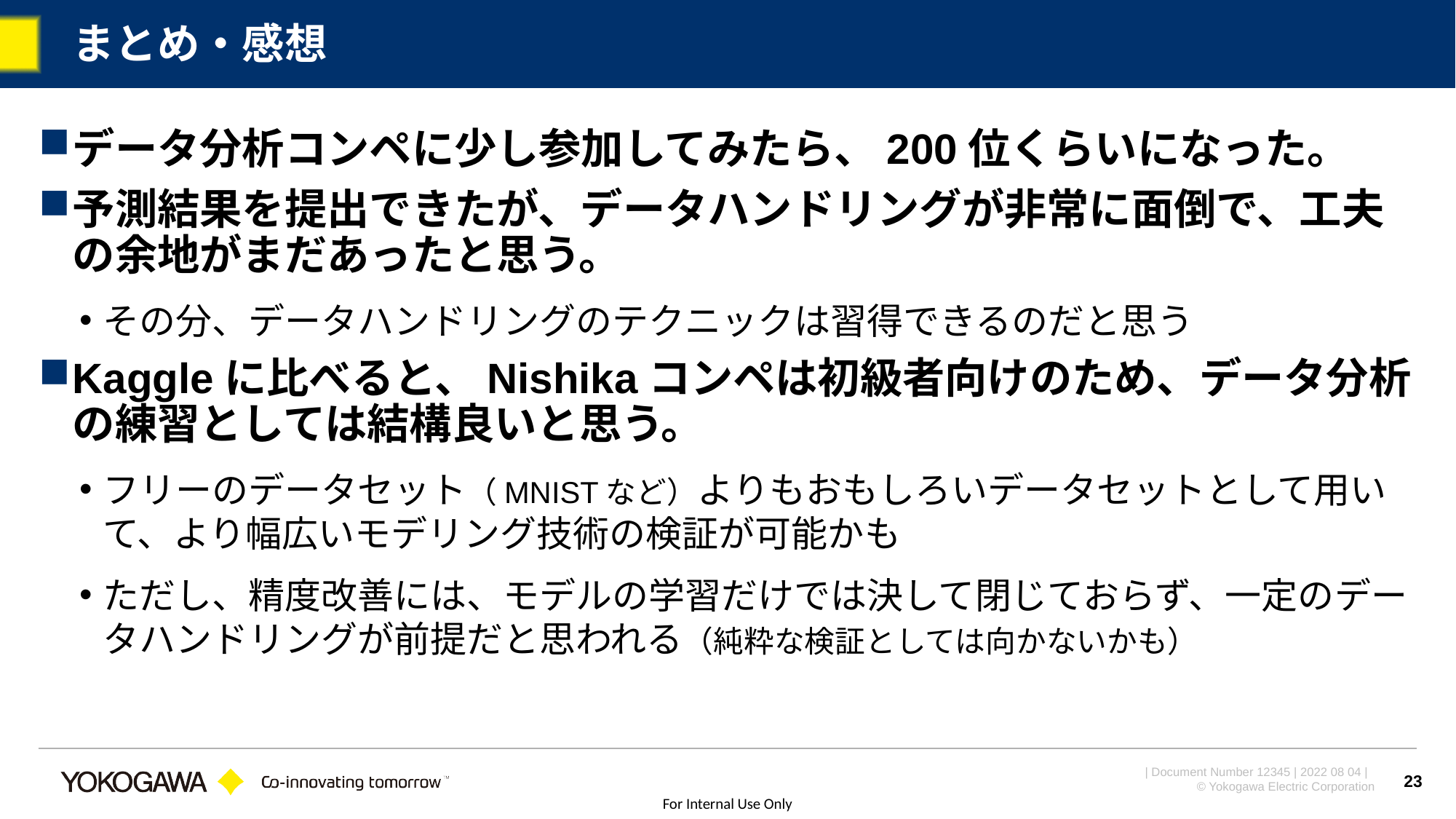

# まとめ・感想
データ分析コンペに少し参加してみたら、200位くらいになった。
予測結果を提出できたが、データハンドリングが非常に面倒で、工夫の余地がまだあったと思う。
その分、データハンドリングのテクニックは習得できるのだと思う
Kaggleに比べると、Nishikaコンペは初級者向けのため、データ分析の練習としては結構良いと思う。
フリーのデータセット（MNISTなど）よりもおもしろいデータセットとして用いて、より幅広いモデリング技術の検証が可能かも
ただし、精度改善には、モデルの学習だけでは決して閉じておらず、一定のデータハンドリングが前提だと思われる（純粋な検証としては向かないかも）
23